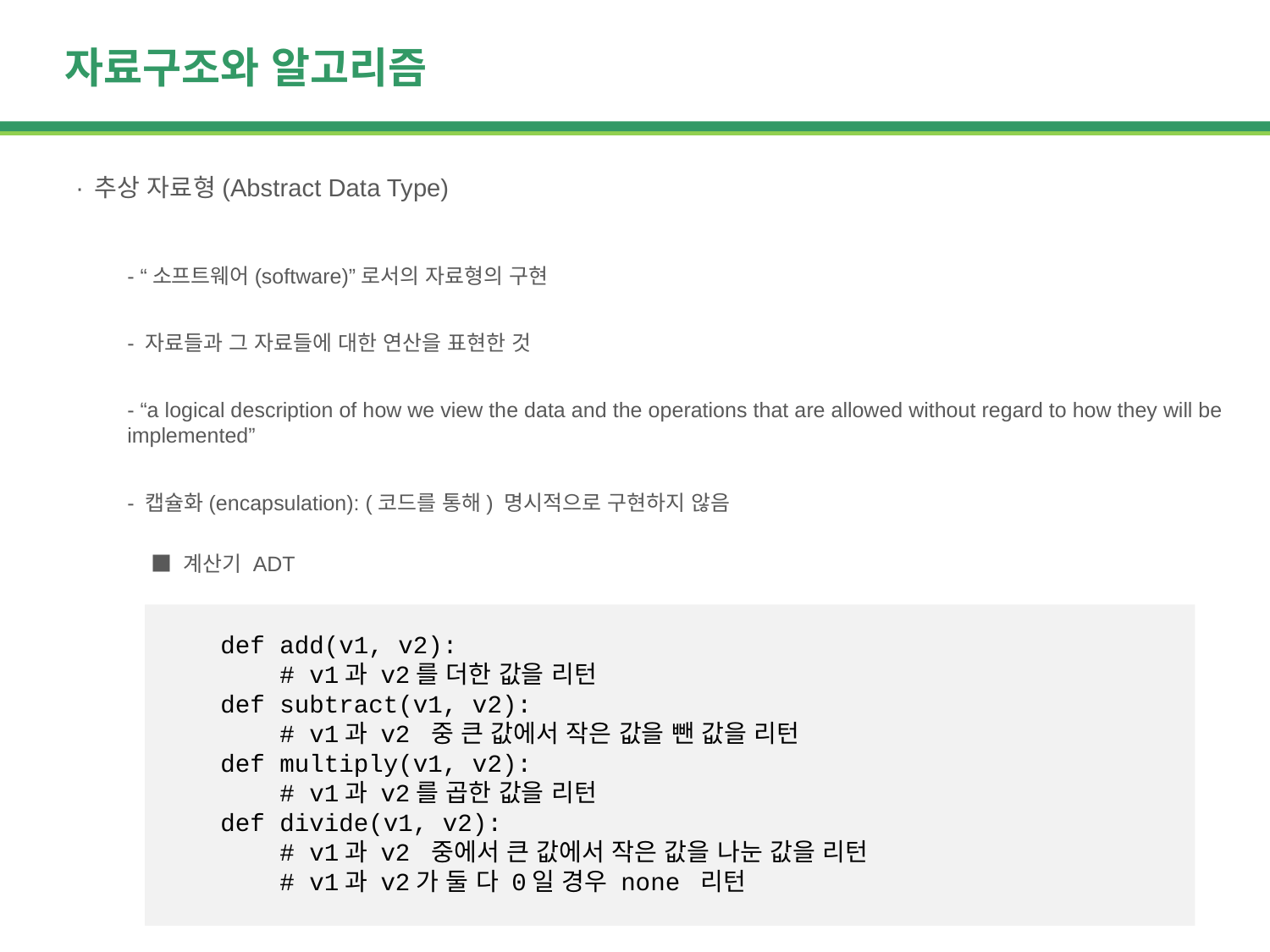

자료구조와 알고리즘

∙ 추상 자료형(Abstract Data Type)
- “소프트웨어(software)”로서의 자료형의 구현
- 자료들과 그 자료들에 대한 연산을 표현한 것
- “a logical description of how we view the data and the operations that are allowed without regard to how they will be implemented”
- 캡슐화(encapsulation): (코드를 통해) 명시적으로 구현하지 않음
■ 계산기 ADT

def add(v1, v2):
    # v1과 v2를 더한 값을 리턴
def subtract(v1, v2):
    # v1과 v2 중 큰 값에서 작은 값을 뺀 값을 리턴
def multiply(v1, v2):
    # v1과 v2를 곱한 값을 리턴
def divide(v1, v2):
    # v1과 v2 중에서 큰 값에서 작은 값을 나눈 값을 리턴
    # v1과 v2가 둘 다 0일 경우 none 리턴